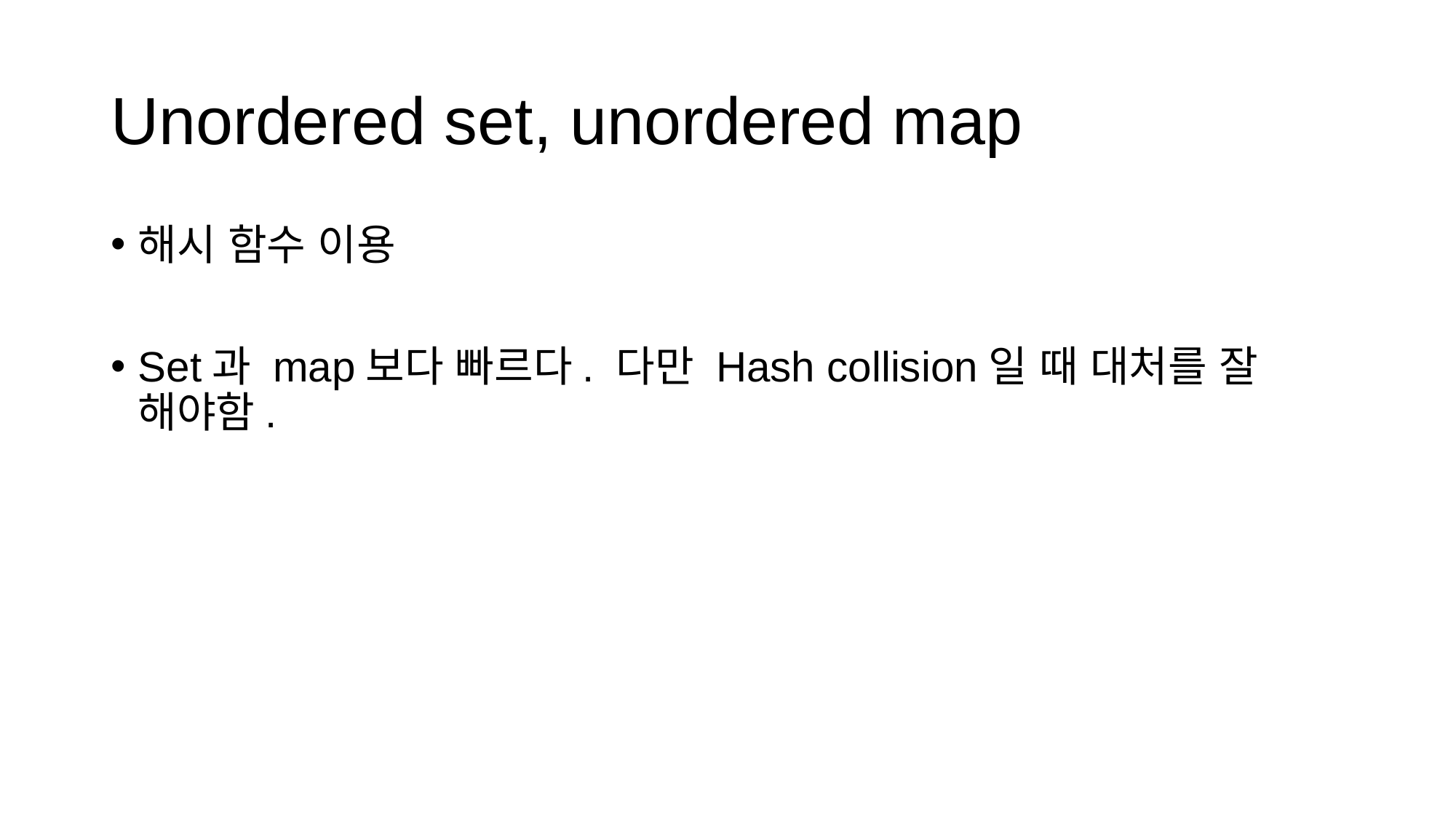

# Unordered set, unordered map
해시 함수 이용

Set과 map보다 빠르다. 다만 Hash collision일 때 대처를 잘 해야함.